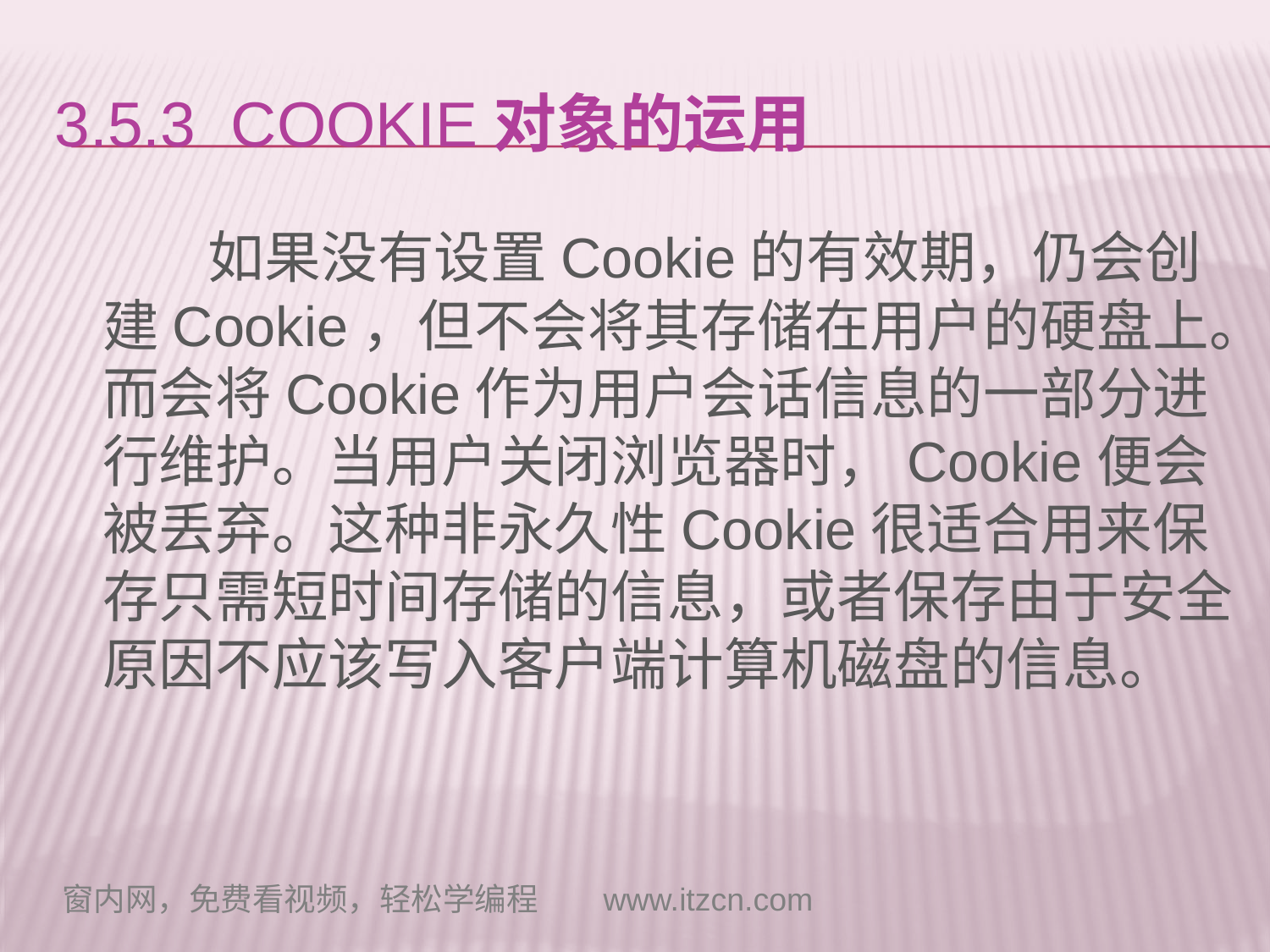

# 3.5.3  Cookie对象的运用
           如果没有设置Cookie的有效期，仍会创建Cookie，但不会将其存储在用户的硬盘上。而会将Cookie作为用户会话信息的一部分进行维护。当用户关闭浏览器时，Cookie便会被丢弃。这种非永久性Cookie很适合用来保存只需短时间存储的信息，或者保存由于安全原因不应该写入客户端计算机磁盘的信息。